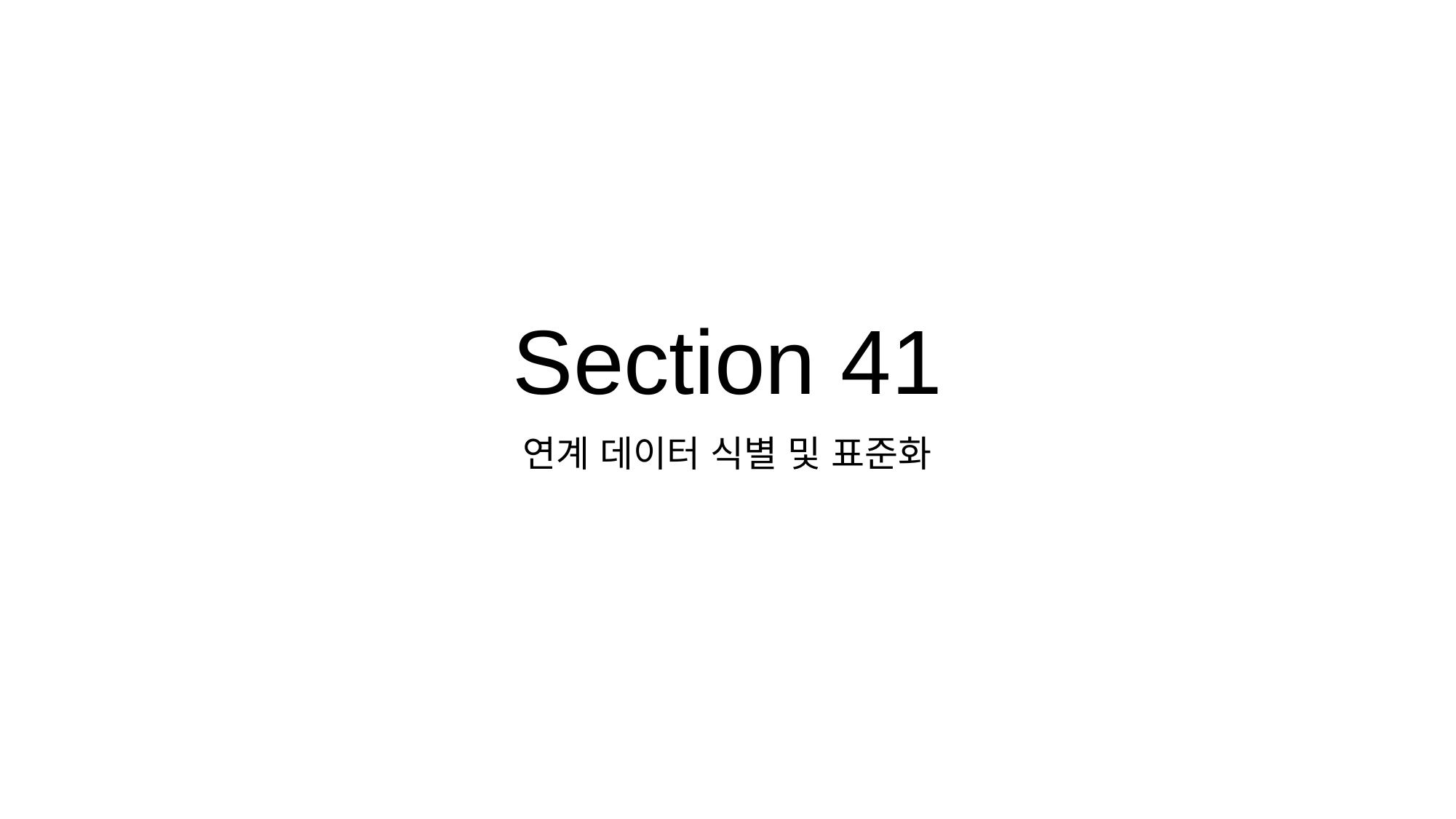

# Section 41
연계 데이터 식별 및 표준화